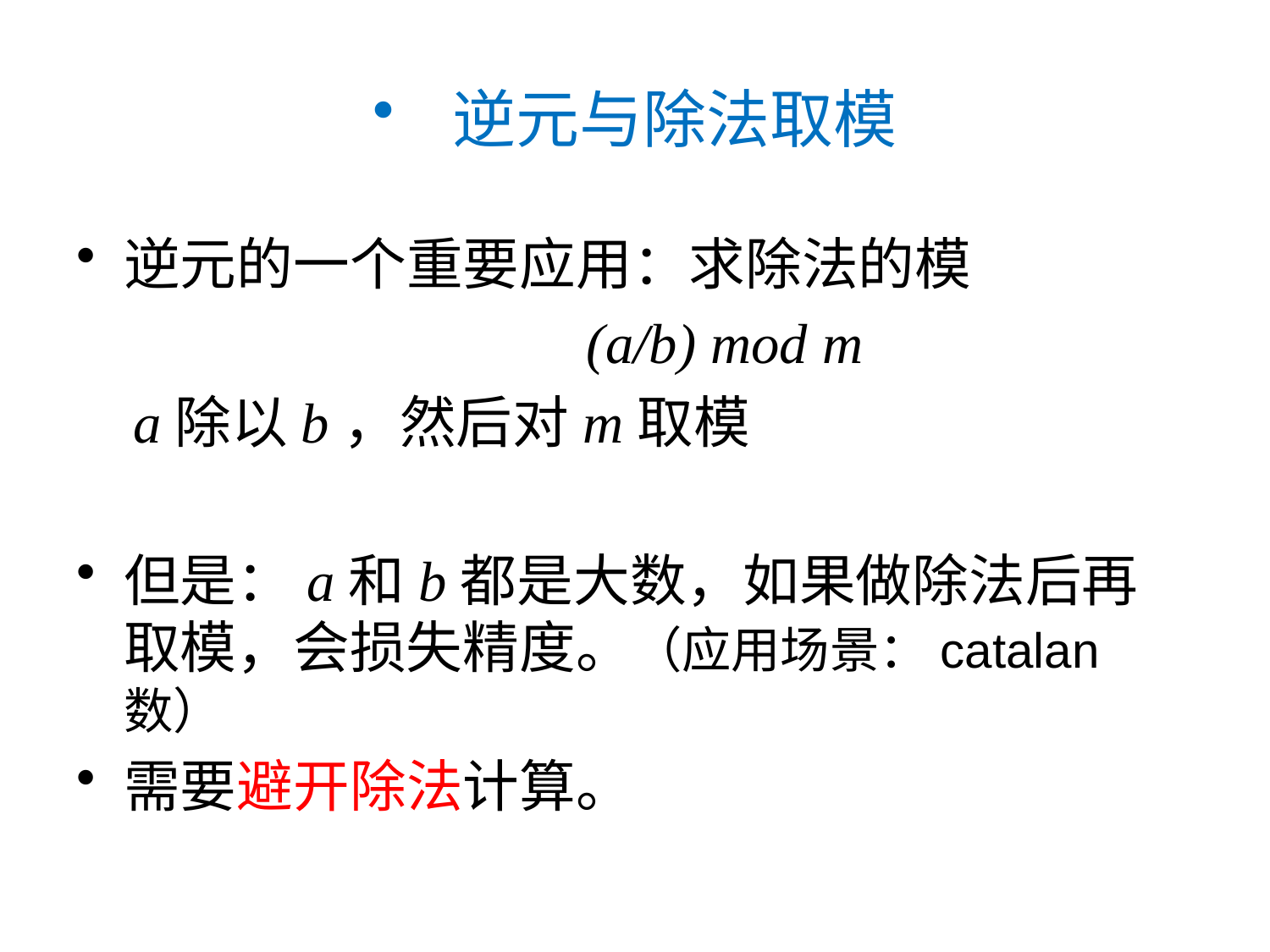

# 逆元与除法取模
逆元的一个重要应用：求除法的模
                                    (a/b) mod m
    a除以b，然后对m取模

但是：a和b都是大数，如果做除法后再取模，会损失精度。（应用场景：catalan数）
需要避开除法计算。